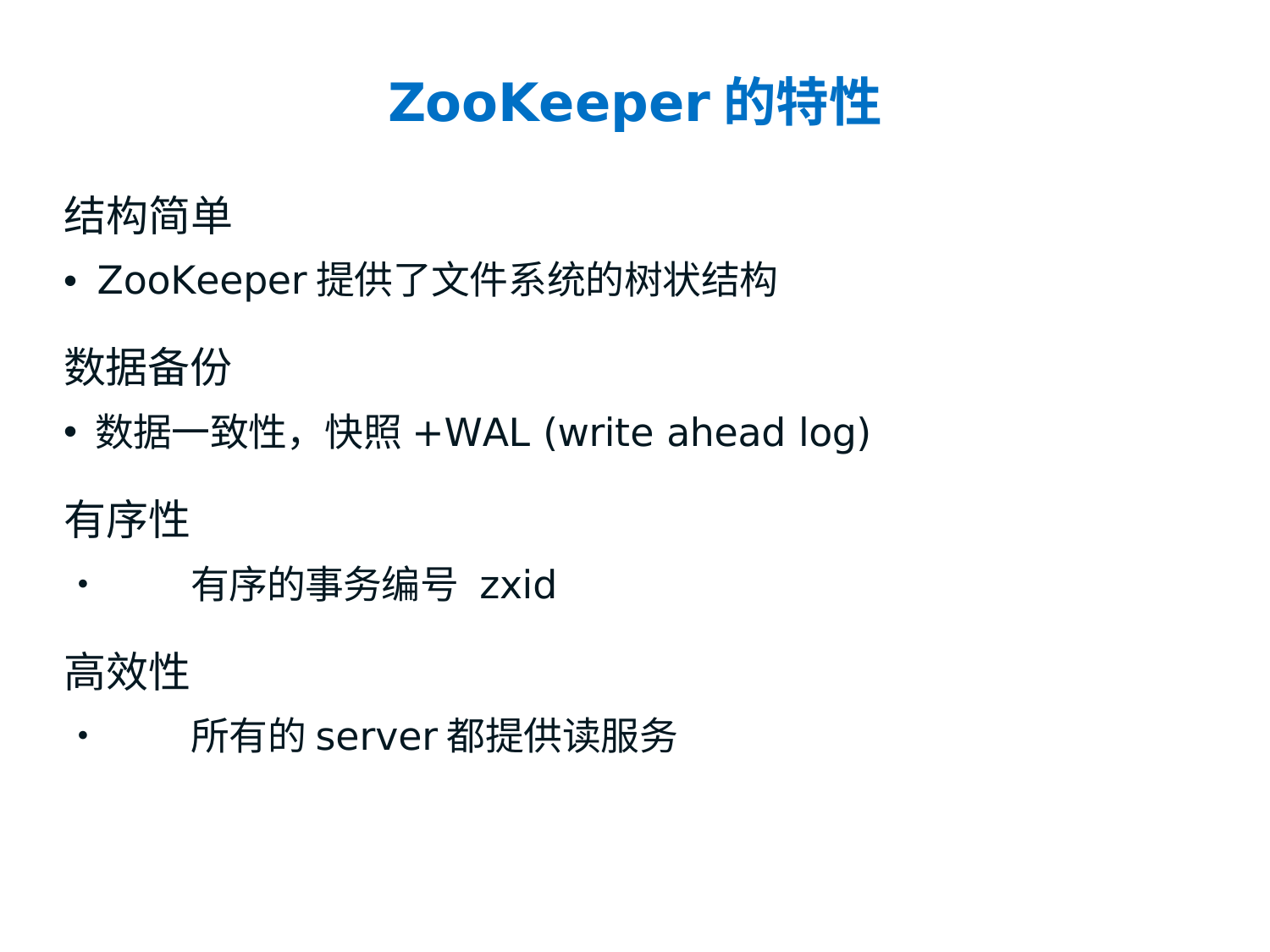

# ZooKeeper的特性
结构简单
•	ZooKeeper提供了文件系统的树状结构

数据备份
数据一致性，快照+WAL (write ahead log)

有序性
•	有序的事务编号 zxid

高效性
•	所有的server都提供读服务